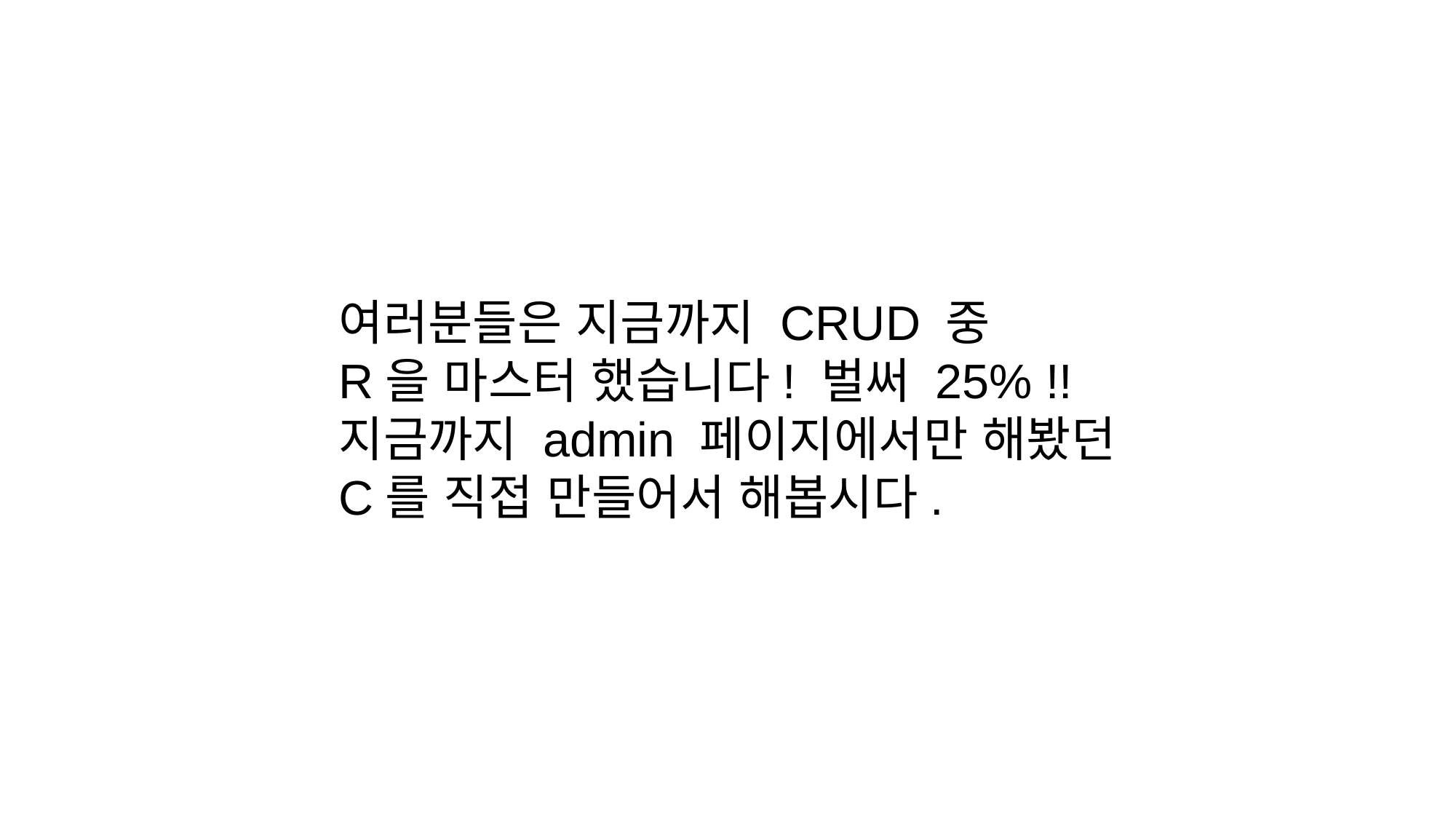

여러분들은 지금까지 CRUD 중
R을 마스터 했습니다! 벌써 25% !!
지금까지 admin 페이지에서만 해봤던
C를 직접 만들어서 해봅시다.